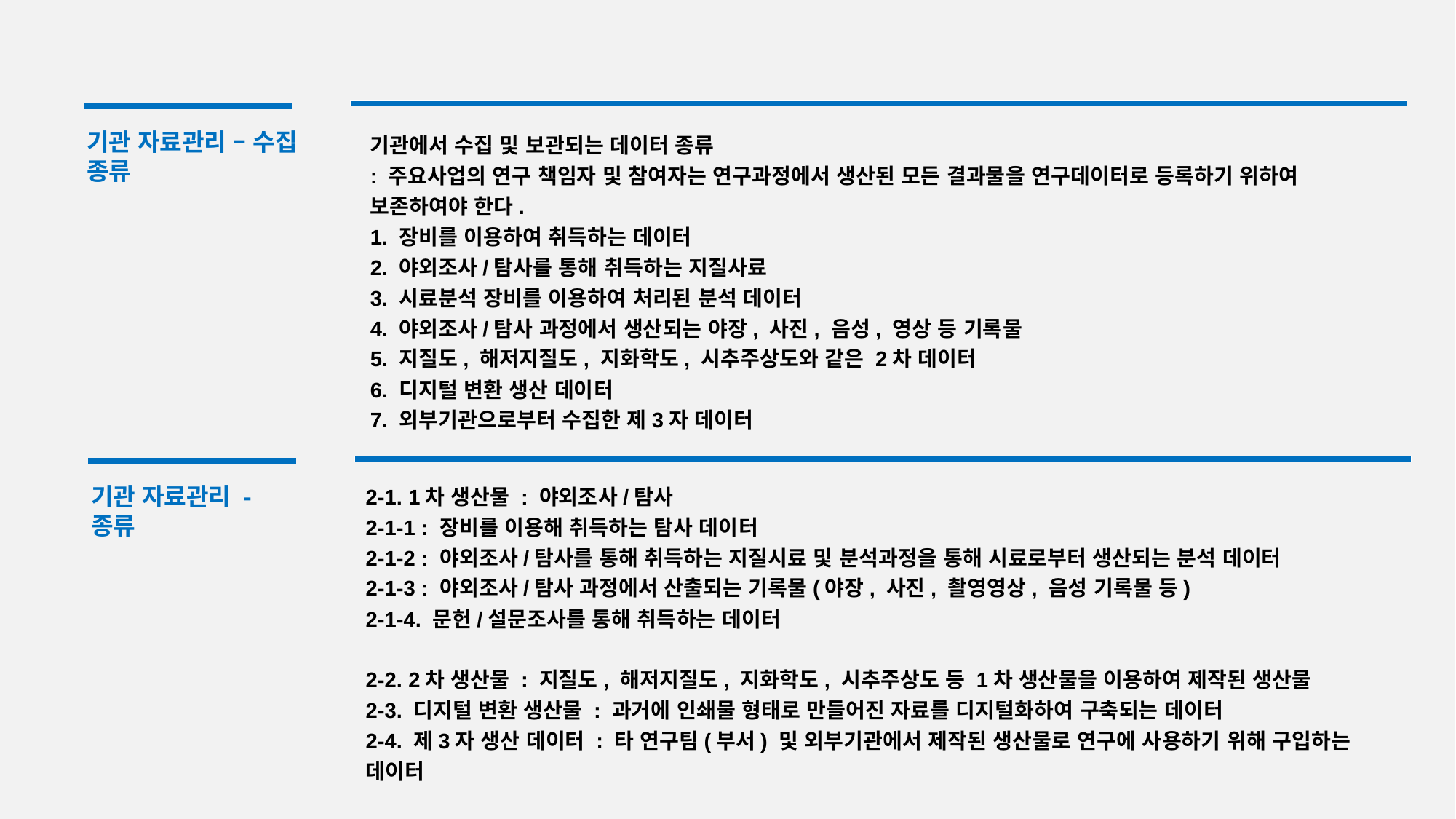

기관 자료관리 – 수집 종류
기관에서 수집 및 보관되는 데이터 종류
: 주요사업의 연구 책임자 및 참여자는 연구과정에서 생산된 모든 결과물을 연구데이터로 등록하기 위하여 보존하여야 한다.
1. 장비를 이용하여 취득하는 데이터
2. 야외조사/탐사를 통해 취득하는 지질사료
3. 시료분석 장비를 이용하여 처리된 분석 데이터
4. 야외조사/탐사 과정에서 생산되는 야장, 사진, 음성, 영상 등 기록물
5. 지질도, 해저지질도, 지화학도, 시추주상도와 같은 2차 데이터
6. 디지털 변환 생산 데이터
7. 외부기관으로부터 수집한 제3자 데이터

2-1. 1차 생산물 : 야외조사/탐사
2-1-1 : 장비를 이용해 취득하는 탐사 데이터
2-1-2 : 야외조사/탐사를 통해 취득하는 지질시료 및 분석과정을 통해 시료로부터 생산되는 분석 데이터
2-1-3 : 야외조사/탐사 과정에서 산출되는 기록물(야장, 사진, 촬영영상, 음성 기록물 등)
2-1-4. 문헌/설문조사를 통해 취득하는 데이터

2-2. 2차 생산물 : 지질도, 해저지질도, 지화학도, 시추주상도 등 1차 생산물을 이용하여 제작된 생산물
2-3. 디지털 변환 생산물 : 과거에 인쇄물 형태로 만들어진 자료를 디지털화하여 구축되는 데이터
2-4. 제3자 생산 데이터 : 타 연구팀(부서) 및 외부기관에서 제작된 생산물로 연구에 사용하기 위해 구입하는 데이터

기관 자료관리 - 종류